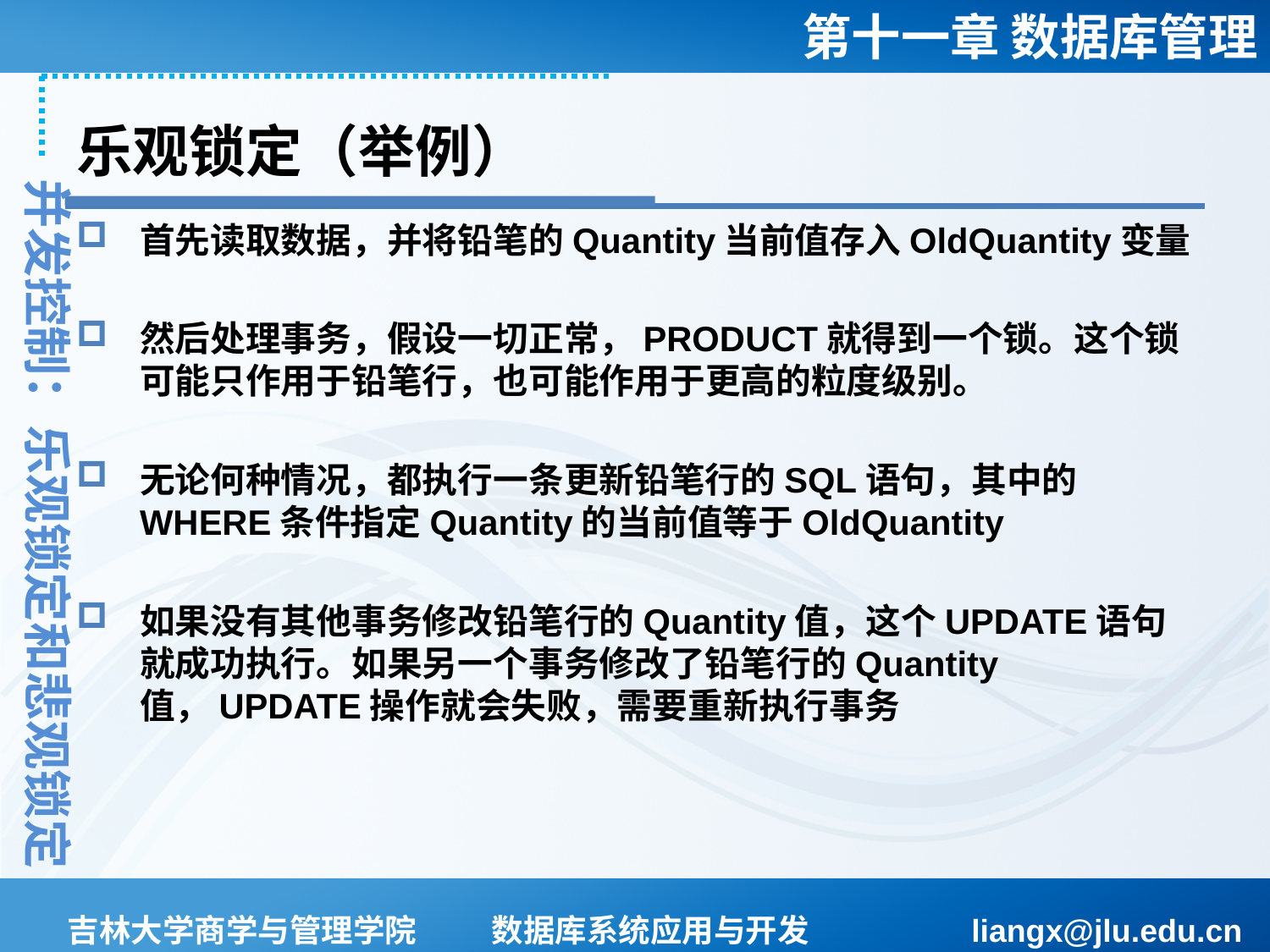

# 乐观锁定（举例）
并发控制：乐观锁定和悲观锁定
首先读取数据，并将铅笔的Quantity当前值存入OldQuantity变量

然后处理事务，假设一切正常，PRODUCT就得到一个锁。这个锁可能只作用于铅笔行，也可能作用于更高的粒度级别。

无论何种情况，都执行一条更新铅笔行的SQL语句，其中的WHERE条件指定Quantity的当前值等于OldQuantity

如果没有其他事务修改铅笔行的Quantity值，这个UPDATE语句就成功执行。如果另一个事务修改了铅笔行的Quantity值，UPDATE操作就会失败，需要重新执行事务